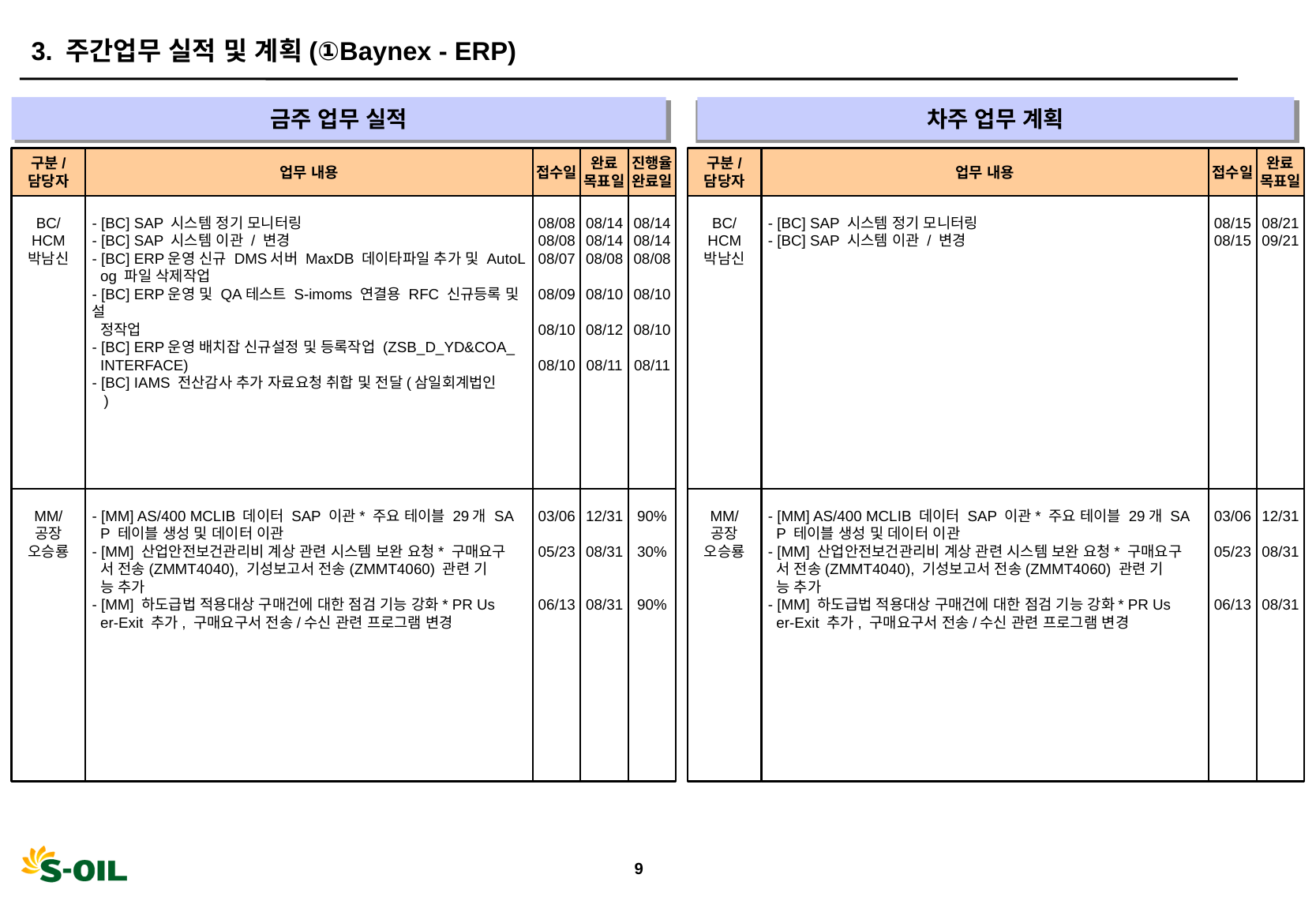

3. 주간업무 실적 및 계획(①Baynex - ERP)
금주 업무 실적
차주 업무 계획
" "
" "
구분/
담당자
업무 내용
접수일
완료
목표일
진행율
완료일
구분/
담당자
업무 내용
접수일
완료
목표일
BC/
HCM
박남신

- [BC] SAP 시스템 정기 모니터링
- [BC] SAP 시스템 이관 / 변경
- [BC] ERP운영 신규 DMS서버 MaxDB 데이타파일 추가 및 AutoL
  og 파일 삭제작업
- [BC] ERP운영 및 QA테스트 S-imoms 연결용 RFC 신규등록 및 설
  정작업
- [BC] ERP운영 배치잡 신규설정 및 등록작업 (ZSB_D_YD&COA_
  INTERFACE)
- [BC] IAMS 전산감사 추가 자료요청 취합 및 전달(삼일회계법인
  )
08/08
08/08
08/07
08/09
08/10
08/10
08/14
08/14
08/08
08/10
08/12
08/11
08/14
08/14
08/08
08/10
08/10
08/11
BC/
HCM
박남신

- [BC] SAP 시스템 정기 모니터링
- [BC] SAP 시스템 이관 / 변경
08/15
08/15
08/21
09/21
MM/
공장
오승룡

- [MM] AS/400 MCLIB 데이터 SAP 이관* 주요 테이블 29개 SA
  P 테이블 생성 및 데이터 이관
- [MM] 산업안전보건관리비 계상 관련 시스템 보완 요청* 구매요구
  서 전송(ZMMT4040), 기성보고서 전송(ZMMT4060) 관련 기
  능 추가
- [MM] 하도급법 적용대상 구매건에 대한 점검 기능 강화* PR Us
  er-Exit 추가, 구매요구서 전송/수신 관련 프로그램 변경
03/06
05/23
06/13
12/31
08/31
08/31
90%
30%
90%
MM/
공장
오승룡

- [MM] AS/400 MCLIB 데이터 SAP 이관* 주요 테이블 29개 SA
  P 테이블 생성 및 데이터 이관
- [MM] 산업안전보건관리비 계상 관련 시스템 보완 요청* 구매요구
  서 전송(ZMMT4040), 기성보고서 전송(ZMMT4060) 관련 기
  능 추가
- [MM] 하도급법 적용대상 구매건에 대한 점검 기능 강화* PR Us
  er-Exit 추가, 구매요구서 전송/수신 관련 프로그램 변경
03/06
05/23
06/13
12/31
08/31
08/31